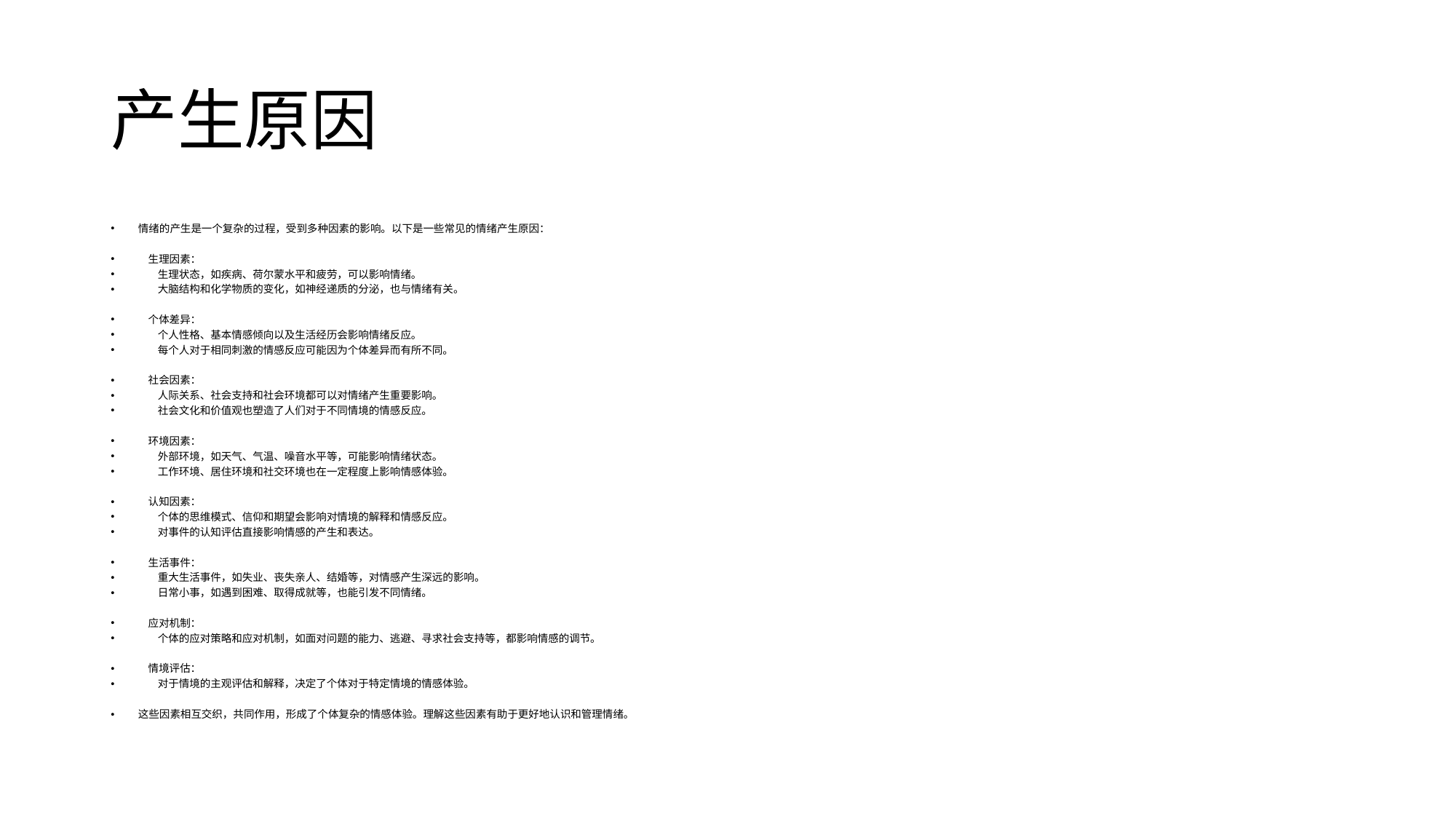

# 产生原因
情绪的产生是一个复杂的过程，受到多种因素的影响。以下是一些常见的情绪产生原因：

    生理因素：
        生理状态，如疾病、荷尔蒙水平和疲劳，可以影响情绪。
        大脑结构和化学物质的变化，如神经递质的分泌，也与情绪有关。

    个体差异：
        个人性格、基本情感倾向以及生活经历会影响情绪反应。
        每个人对于相同刺激的情感反应可能因为个体差异而有所不同。

    社会因素：
        人际关系、社会支持和社会环境都可以对情绪产生重要影响。
        社会文化和价值观也塑造了人们对于不同情境的情感反应。

    环境因素：
        外部环境，如天气、气温、噪音水平等，可能影响情绪状态。
        工作环境、居住环境和社交环境也在一定程度上影响情感体验。

    认知因素：
        个体的思维模式、信仰和期望会影响对情境的解释和情感反应。
        对事件的认知评估直接影响情感的产生和表达。

    生活事件：
        重大生活事件，如失业、丧失亲人、结婚等，对情感产生深远的影响。
        日常小事，如遇到困难、取得成就等，也能引发不同情绪。

    应对机制：
        个体的应对策略和应对机制，如面对问题的能力、逃避、寻求社会支持等，都影响情感的调节。

    情境评估：
        对于情境的主观评估和解释，决定了个体对于特定情境的情感体验。

这些因素相互交织，共同作用，形成了个体复杂的情感体验。理解这些因素有助于更好地认识和管理情绪。